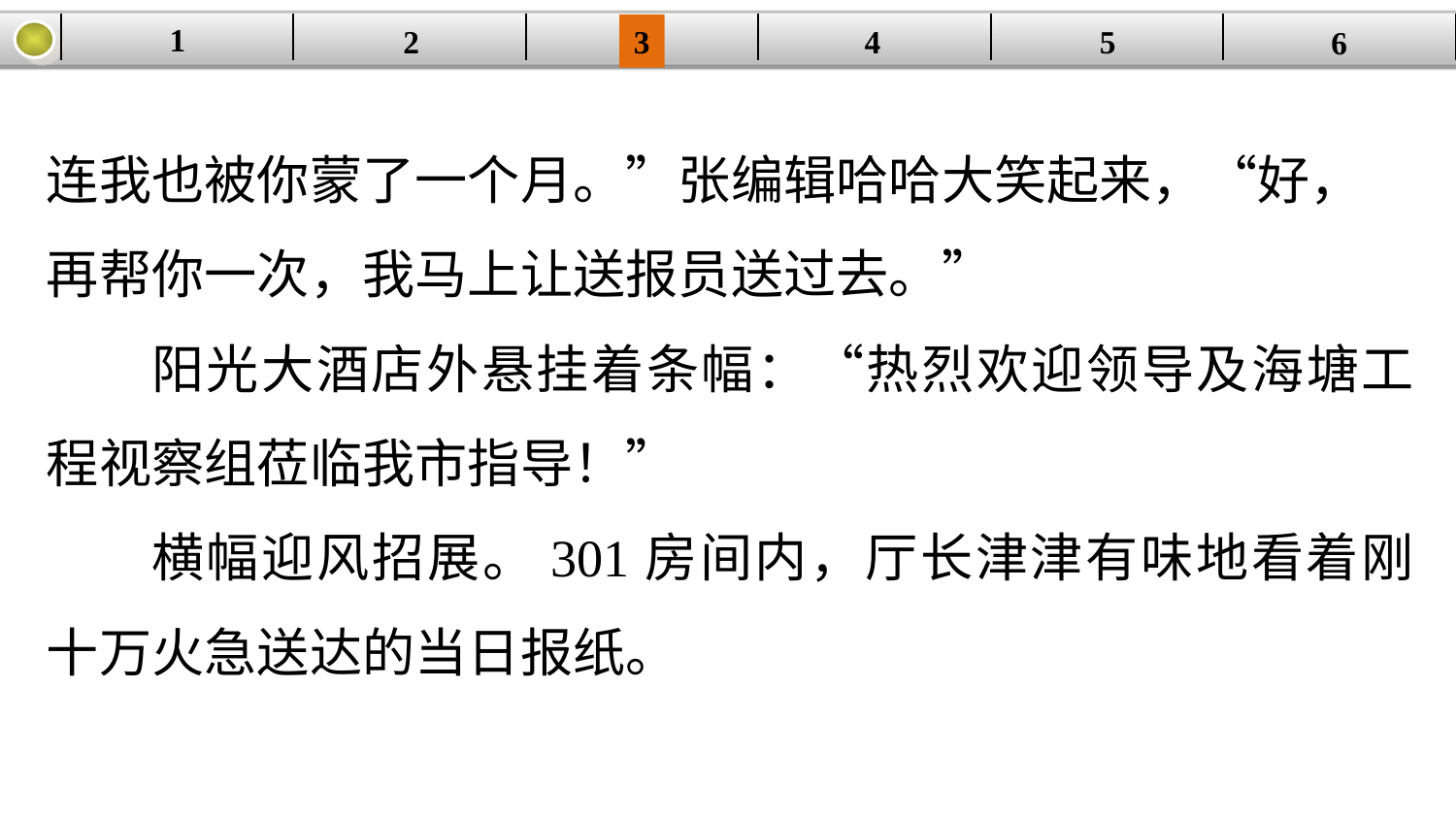

1
|  |  |  |  |  |  |
| --- | --- | --- | --- | --- | --- |
2
3
4
5
6

连我也被你蒙了一个月。”张编辑哈哈大笑起来，“好，再帮你一次，我马上让送报员送过去。”
阳光大酒店外悬挂着条幅：“热烈欢迎领导及海塘工程视察组莅临我市指导！”
横幅迎风招展。301房间内，厅长津津有味地看着刚十万火急送达的当日报纸。